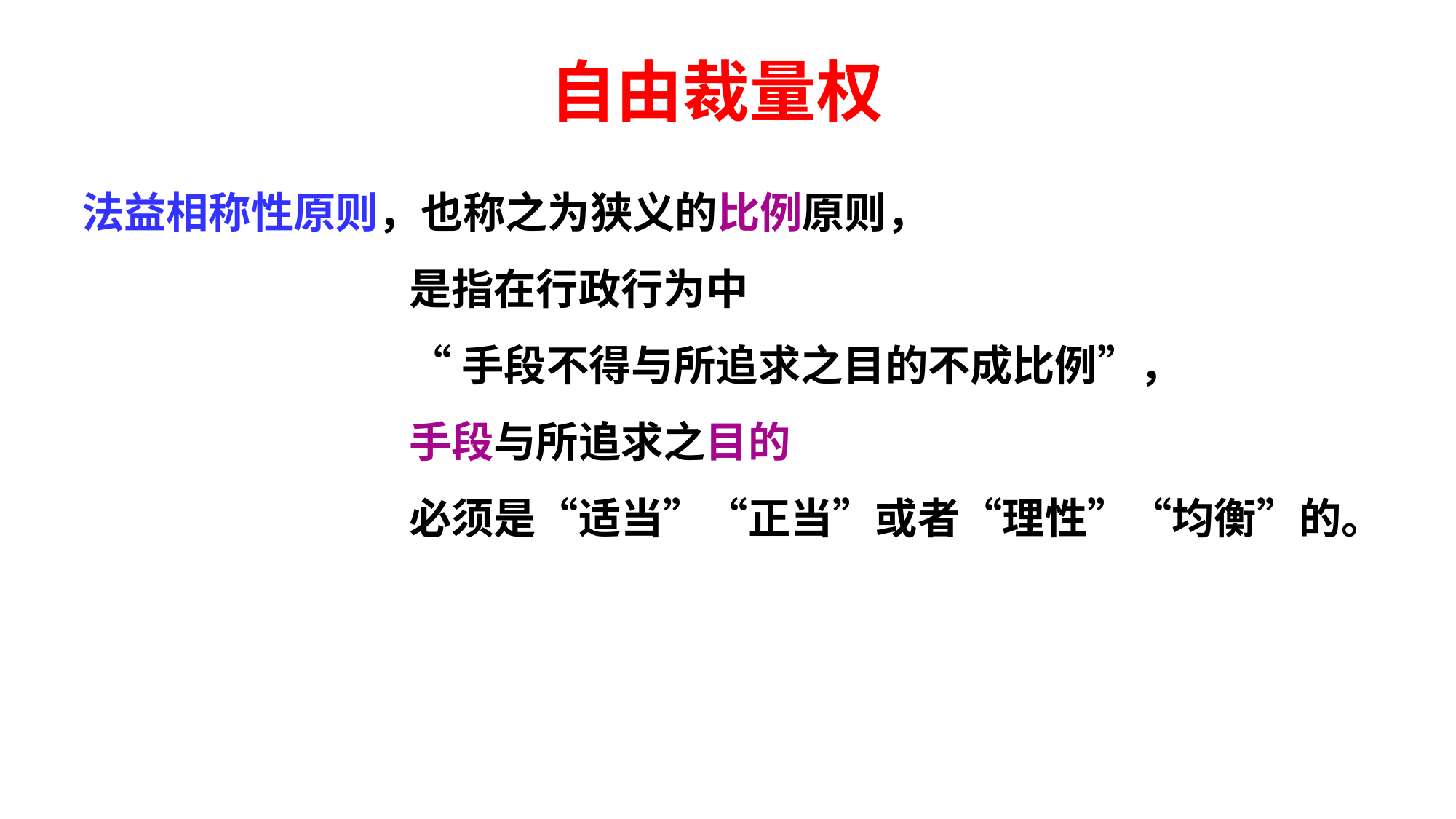

# 自由裁量权
法益相称性原则，也称之为狭义的比例原则，
			是指在行政行为中
			“手段不得与所追求之目的不成比例”，
			手段与所追求之目的
			必须是“适当”“正当”或者“理性”“均衡”的。